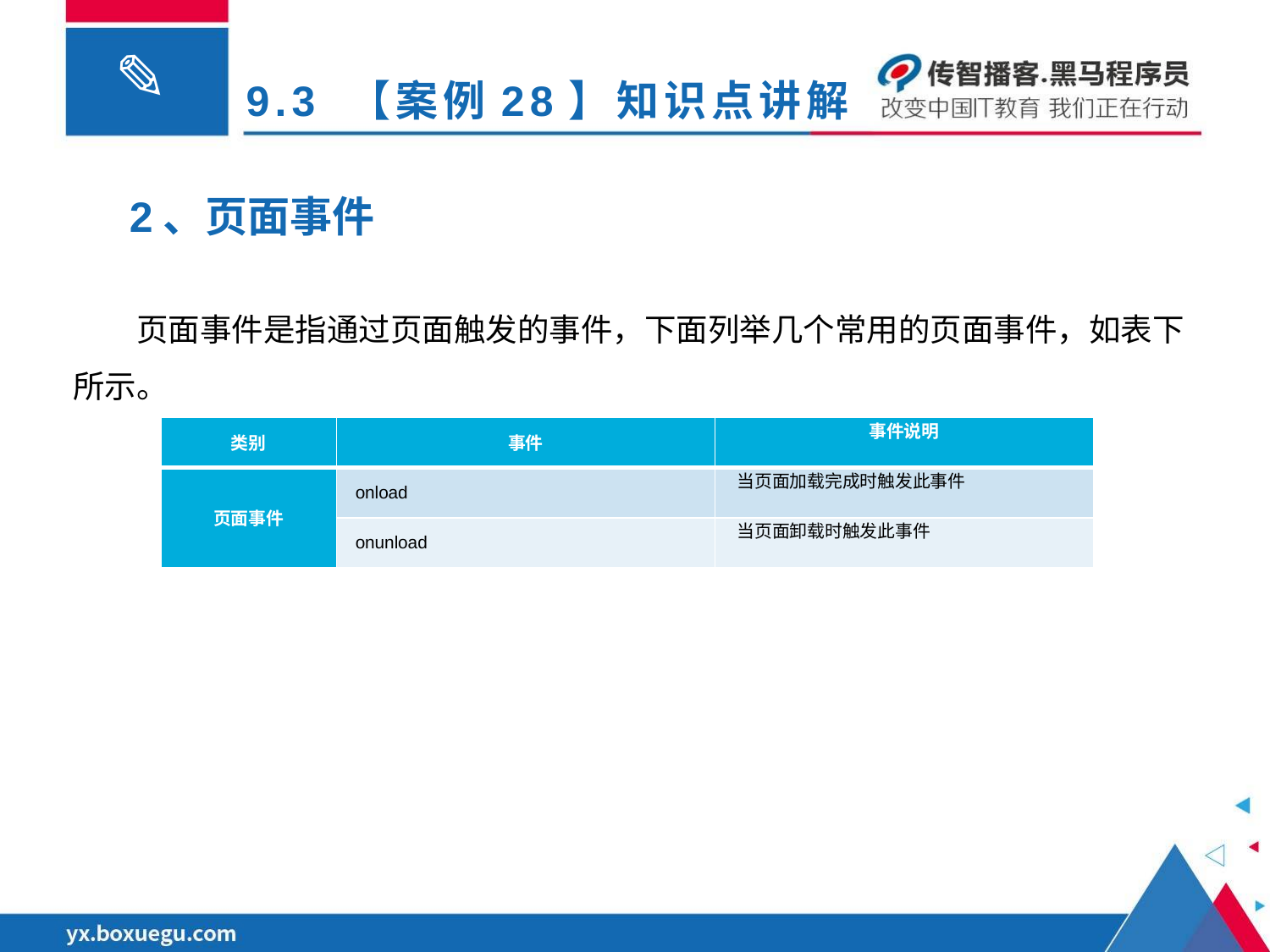

# 9.3 【案例28】知识点讲解
2、页面事件
页面事件是指通过页面触发的事件，下面列举几个常用的页面事件，如表下所示。

| 类别 | 事件 | 事件说明 |
| --- | --- | --- |
| 页面事件 | onload | 当页面加载完成时触发此事件 |
|  | onunload | 当页面卸载时触发此事件 |